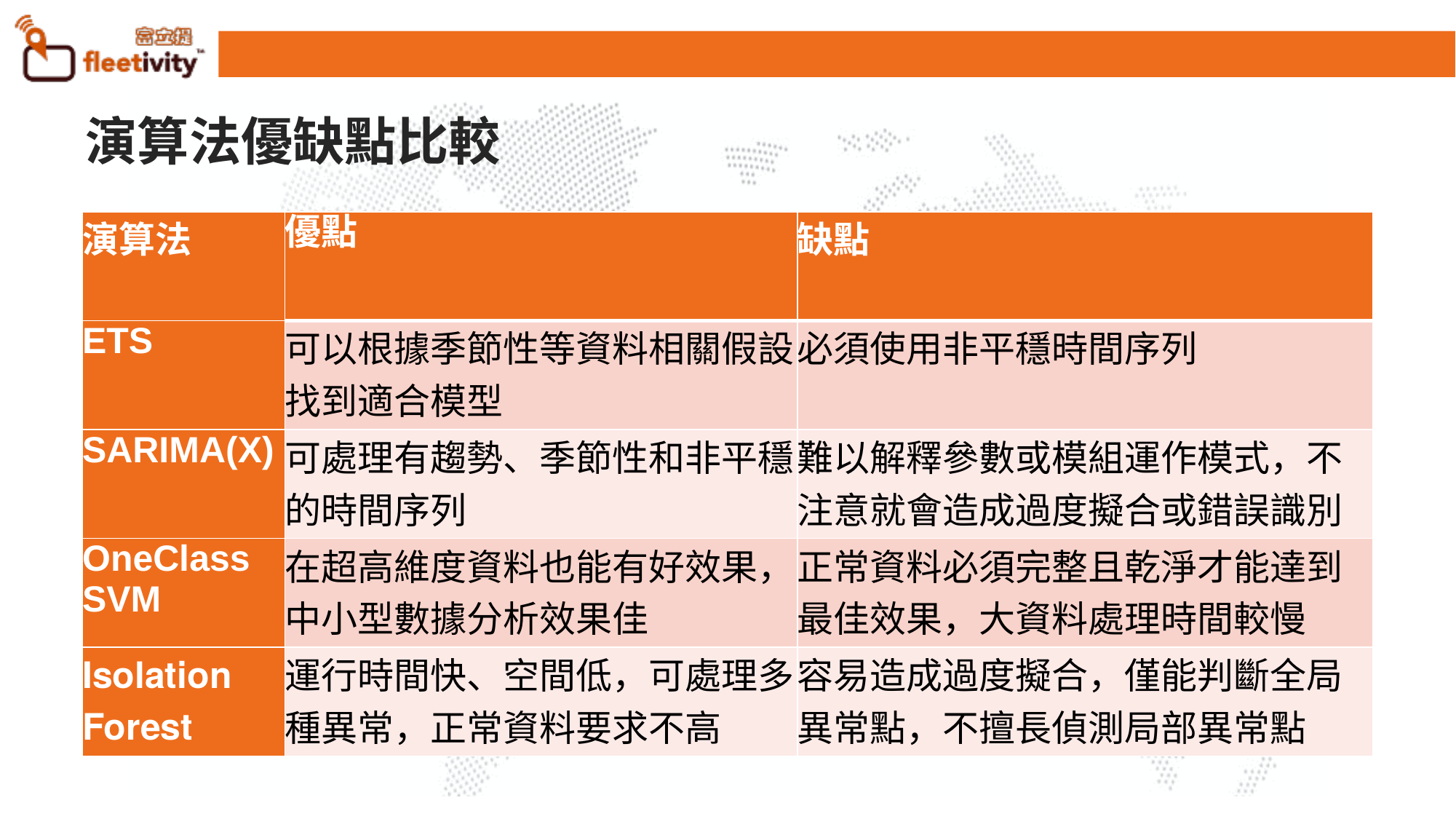

# 演算法優缺點比較

| 演算法 | 優點 | 缺點 |
| --- | --- | --- |
| ETS | 可以根據季節性等資料相關假設找到適合模型 | 必須使用非平穩時間序列 |
| SARIMA(X) | 可處理有趨勢、季節性和非平穩的時間序列 | 難以解釋參數或模組運作模式，不注意就會造成過度擬合或錯誤識別 |
| OneClass SVM | 在超高維度資料也能有好效果，中小型數據分析效果佳 | 正常資料必須完整且乾淨才能達到最佳效果，大資料處理時間較慢 |
| Isolation Forest | 運行時間快、空間低，可處理多種異常，正常資料要求不高 | 容易造成過度擬合，僅能判斷全局異常點，不擅長偵測局部異常點 |